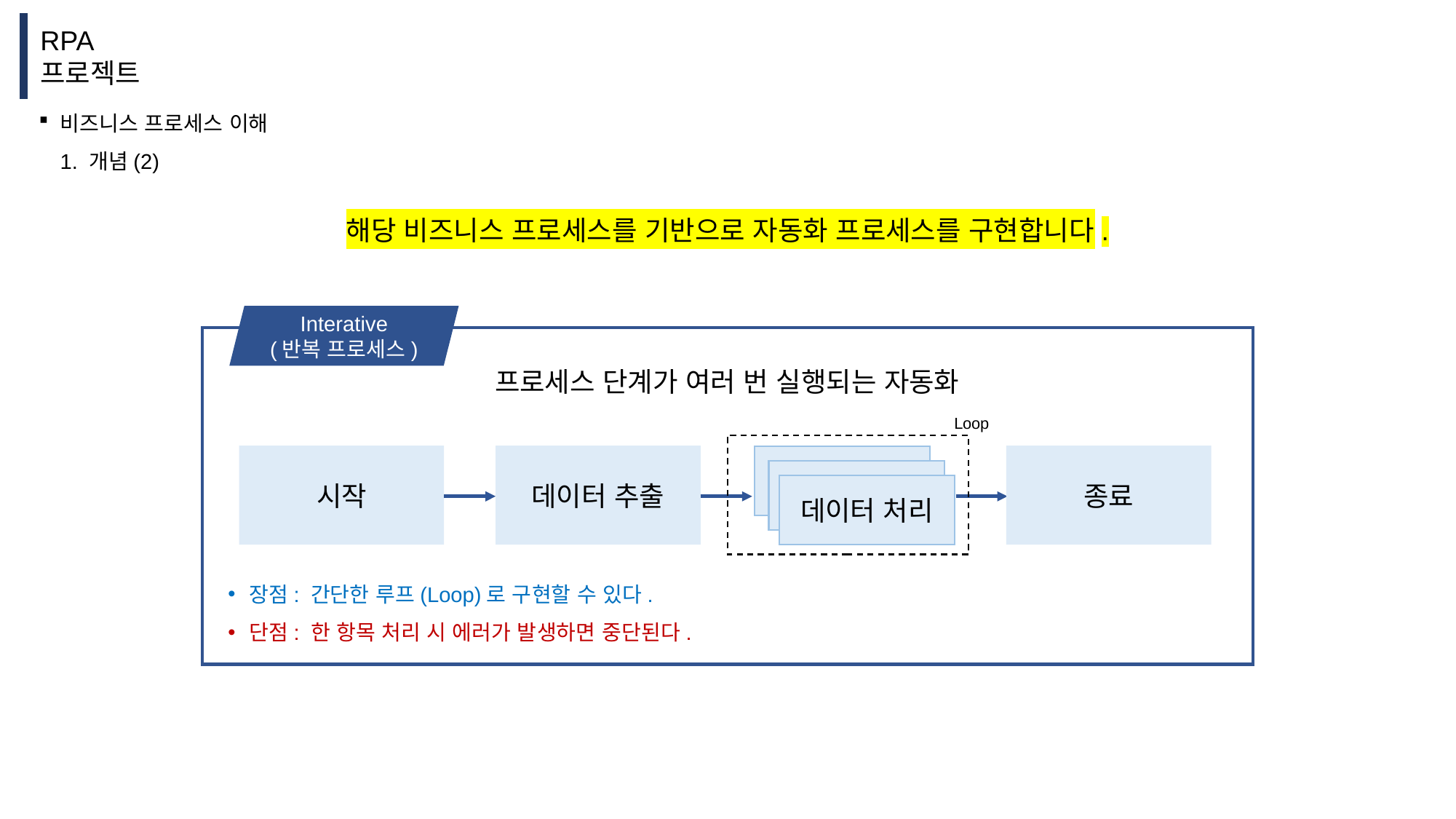

비즈니스 프로세스 이해
1. 개념(2)
해당 비즈니스 프로세스를 기반으로 자동화 프로세스를 구현합니다.
Interative
(반복 프로세스)

프로세스 단계가 여러 번 실행되는 자동화
Loop

시작
데이터 추출
종료
데이터 처리
데이터 처리
데이터 처리
장점: 간단한 루프(Loop)로 구현할 수 있다.
단점: 한 항목 처리 시 에러가 발생하면 중단된다.